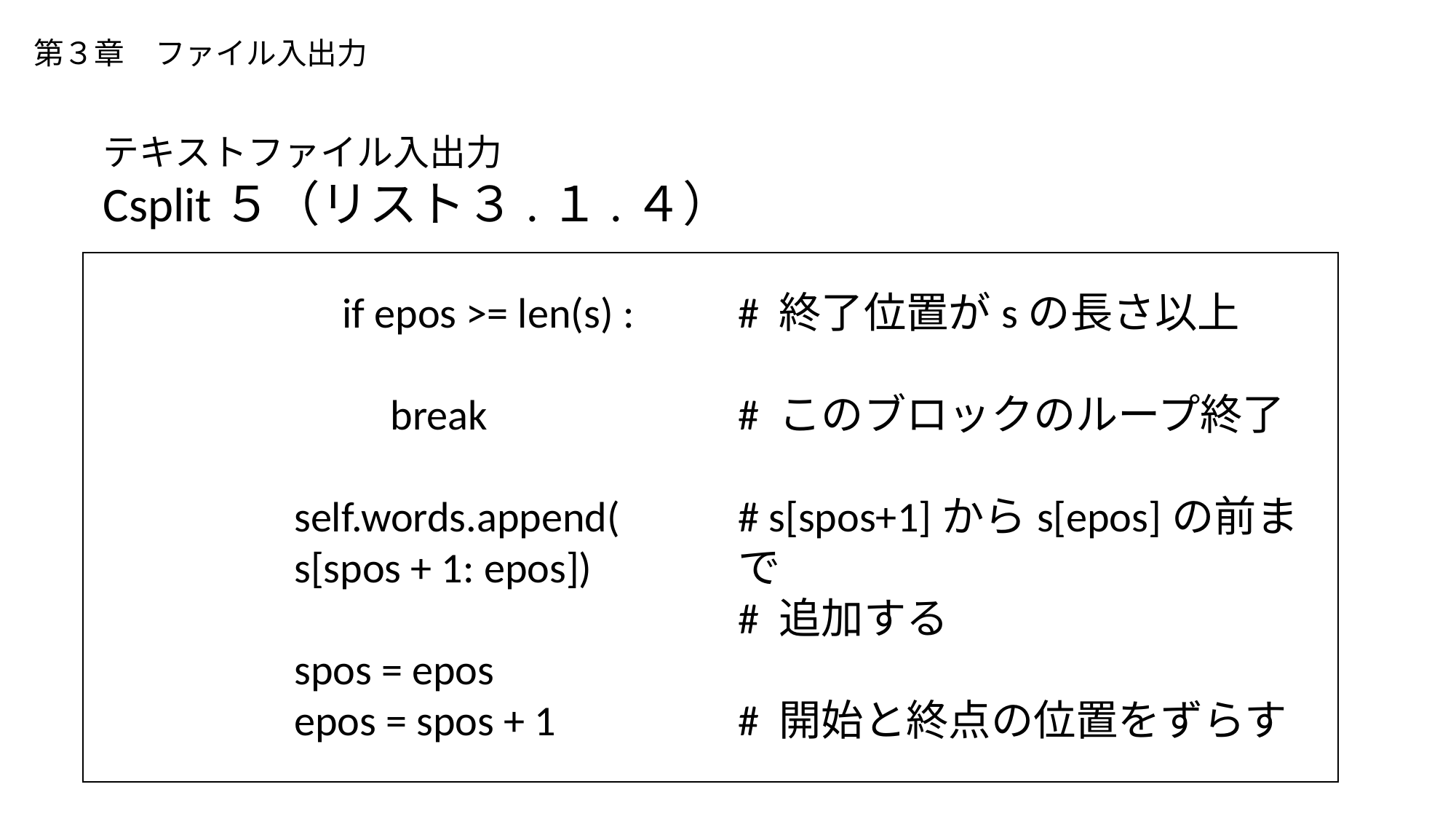

# 第３章　ファイル入出力
テキストファイル入出力
Csplit５（リスト３.１.４）

                    if epos >= len(s) :

                         break

               self.words.append(
               s[spos + 1: epos])

               spos = epos
               epos = spos + 1
# 終了位置がsの長さ以上

# このブロックのループ終了

# s[spos+1]からs[epos]の前まで
# 追加する

# 開始と終点の位置をずらす